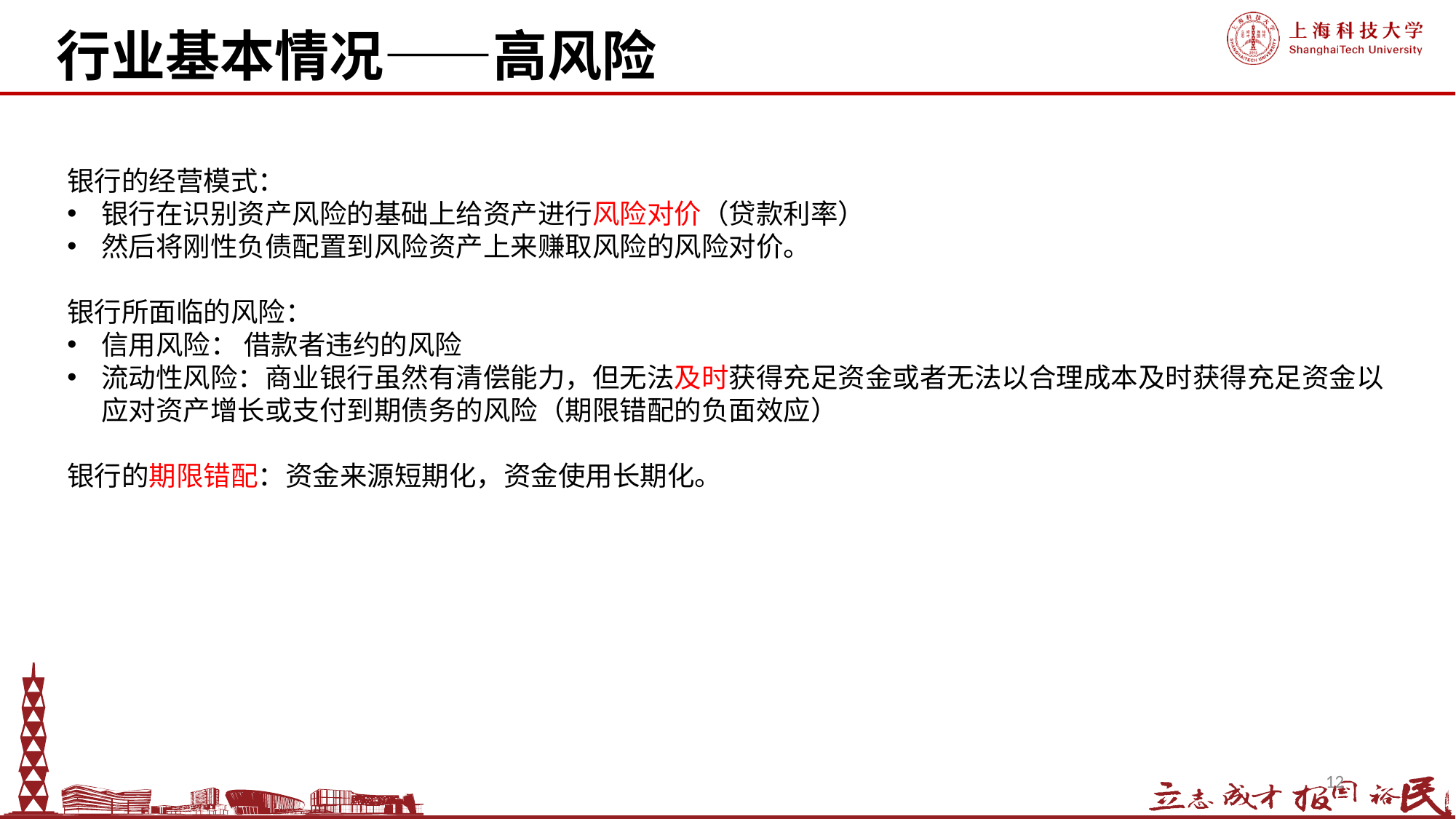

行业基本情况——高风险
银行的经营模式：
银行在识别资产风险的基础上给资产进行风险对价（贷款利率）
然后将刚性负债配置到风险资产上来赚取风险的风险对价。

银行所面临的风险：
信用风险： 借款者违约的风险
流动性风险：商业银行虽然有清偿能力，但无法及时获得充足资金或者无法以合理成本及时获得充足资金以应对资产增长或支付到期债务的风险（期限错配的负面效应）

银行的期限错配：资金来源短期化，资金使用长期化。
12